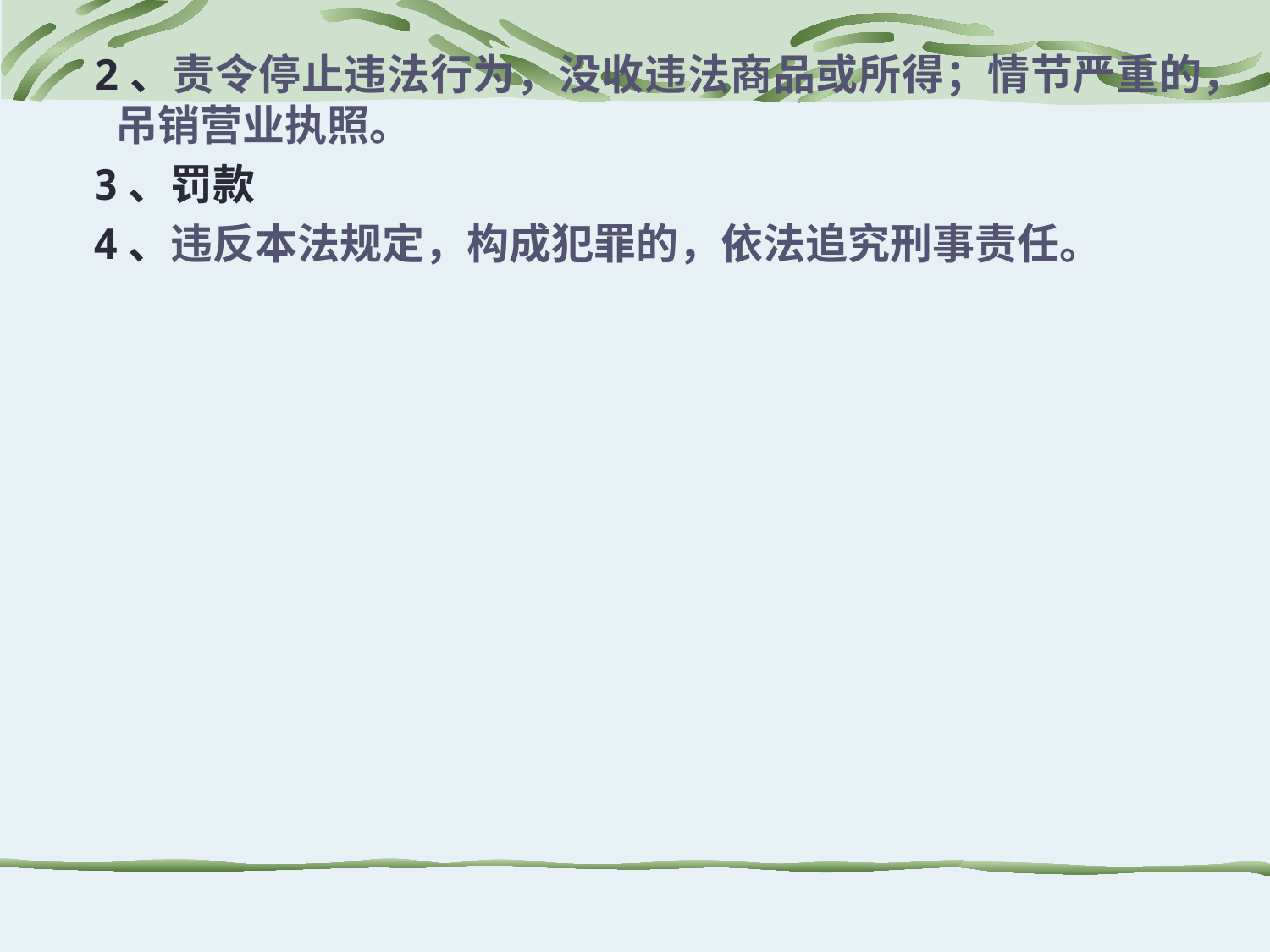

2、责令停止违法行为，没收违法商品或所得；情节严重的，吊销营业执照。
 3、罚款
 4、违反本法规定，构成犯罪的，依法追究刑事责任。

#